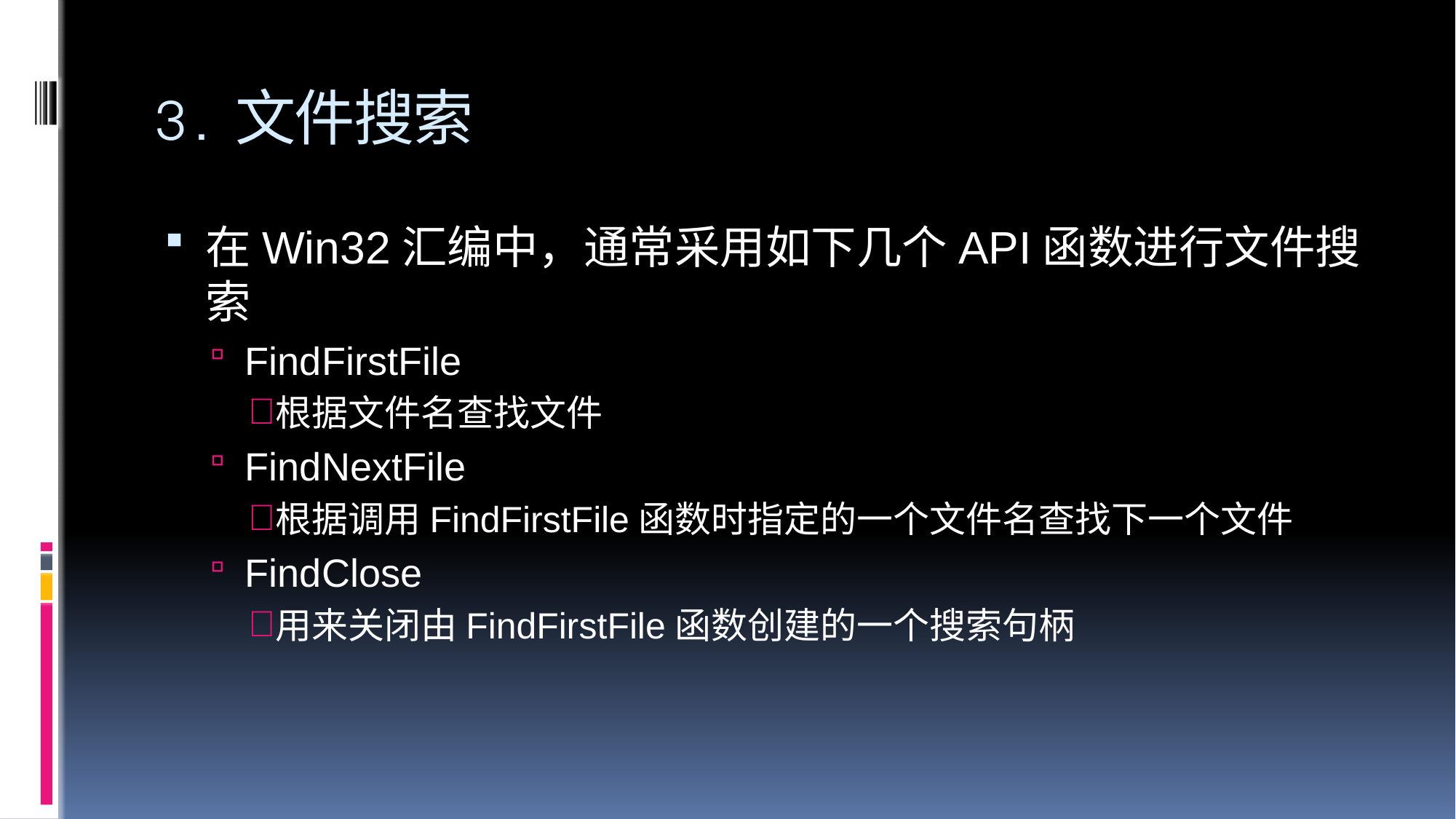

# 3.文件搜索
在Win32汇编中，通常采用如下几个API函数进行文件搜索
FindFirstFile
根据文件名查找文件
FindNextFile
根据调用FindFirstFile函数时指定的一个文件名查找下一个文件
FindClose
用来关闭由FindFirstFile函数创建的一个搜索句柄